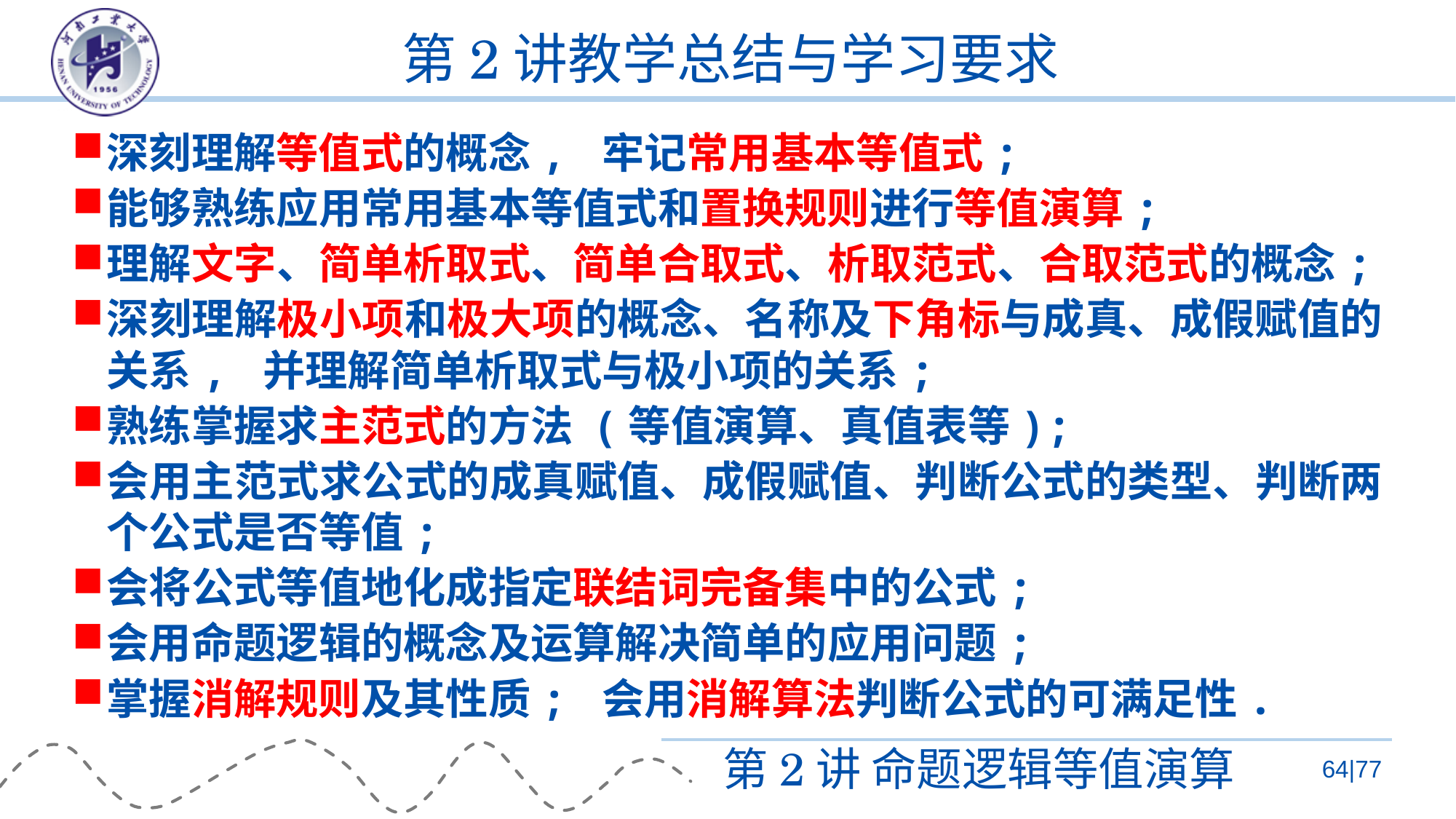

# 第2讲教学总结与学习要求
深刻理解等值式的概念, 牢记常用基本等值式;
能够熟练应用常用基本等值式和置换规则进行等值演算;
理解文字、简单析取式、简单合取式、析取范式、合取范式的概念;
深刻理解极小项和极大项的概念、名称及下角标与成真、成假赋值的关系, 并理解简单析取式与极小项的关系;
熟练掌握求主范式的方法 (等值演算、真值表等);
会用主范式求公式的成真赋值、成假赋值、判断公式的类型、判断两个公式是否等值;
会将公式等值地化成指定联结词完备集中的公式;
会用命题逻辑的概念及运算解决简单的应用问题;
掌握消解规则及其性质; 会用消解算法判断公式的可满足性.
第2讲 命题逻辑等值演算
64|77